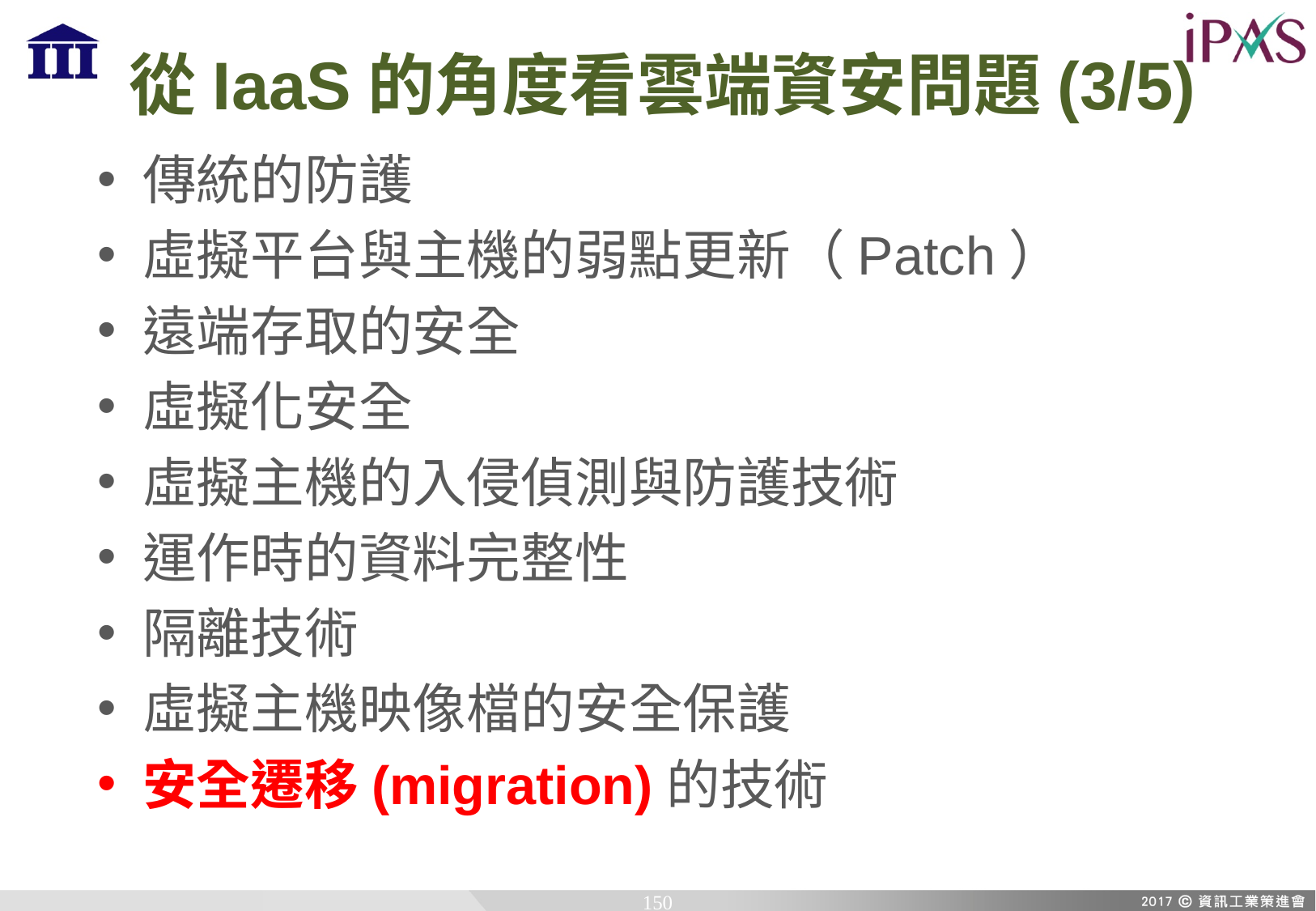

# 從IaaS的角度看雲端資安問題(3/5)
傳統的防護
虛擬平台與主機的弱點更新（Patch）
遠端存取的安全
虛擬化安全
虛擬主機的入侵偵測與防護技術
運作時的資料完整性
隔離技術
虛擬主機映像檔的安全保護
安全遷移(migration)的技術
150